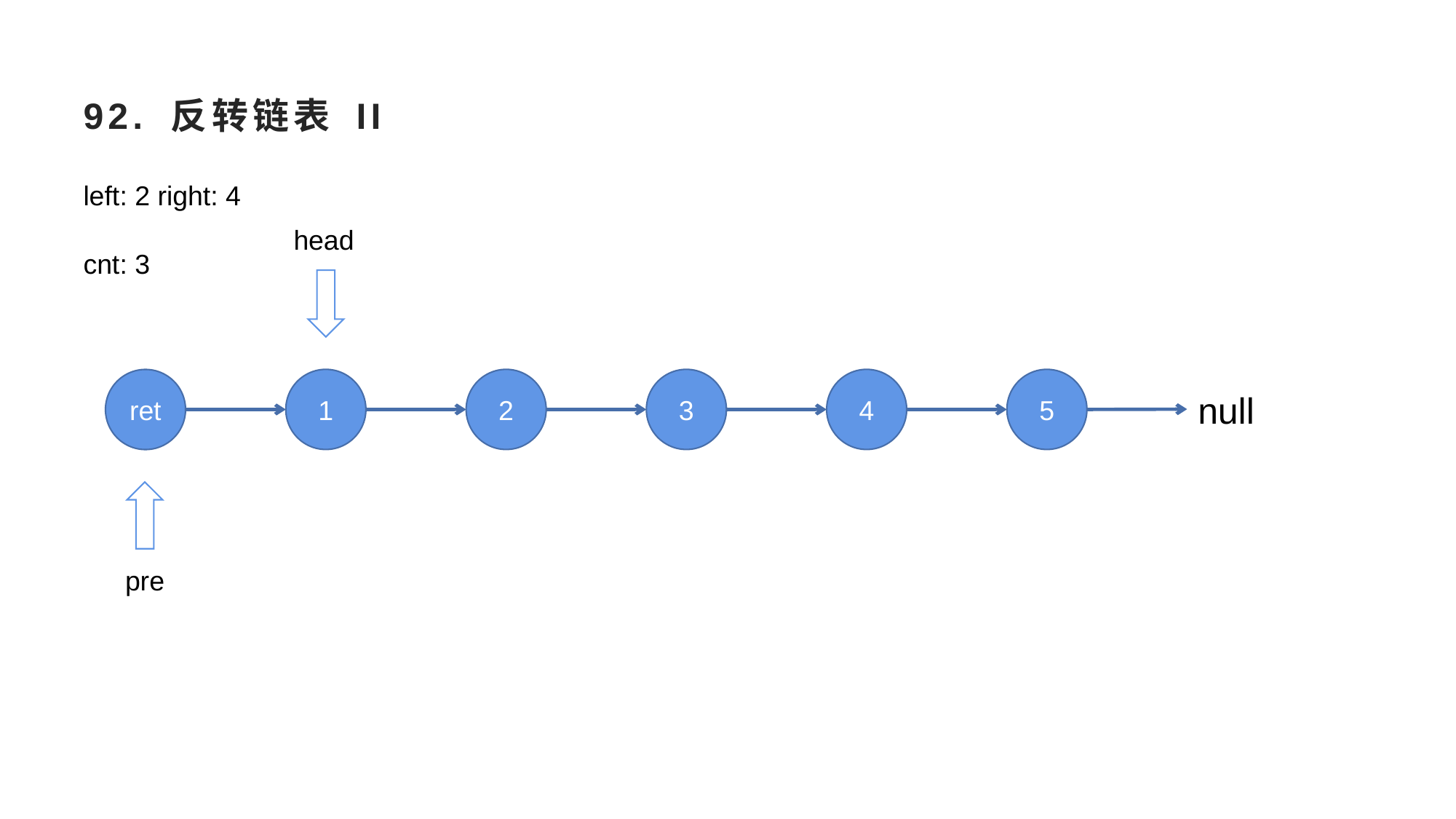

# 92. 反转链表 II
left: 2 right: 4
head

cnt: 3
1
2
3
4
5
ret
null

pre